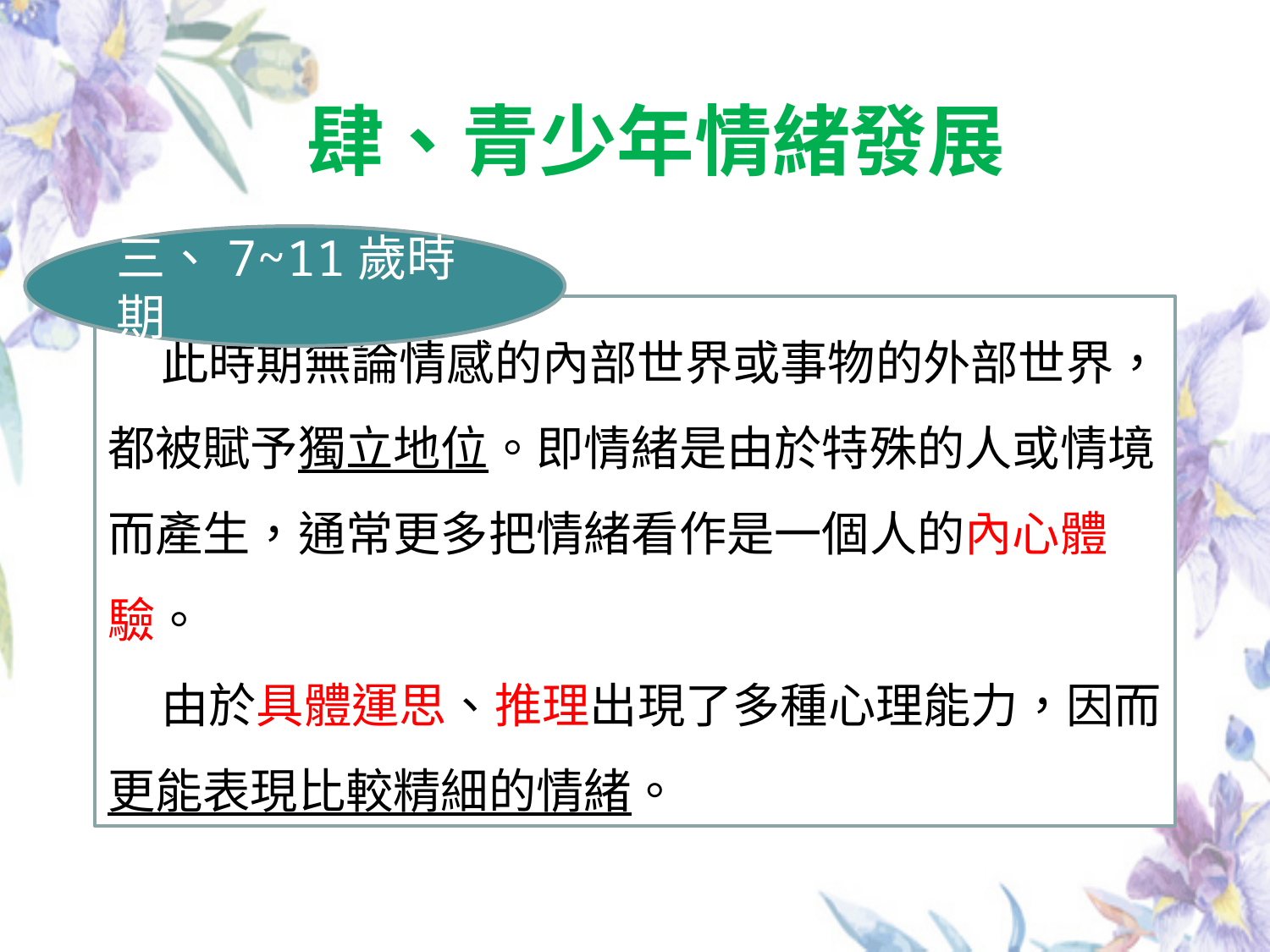

肆、青少年情緒發展
三、7~11歲時期
    此時期無論情感的內部世界或事物的外部世界，都被賦予獨立地位。即情緒是由於特殊的人或情境而產生，通常更多把情緒看作是一個人的內心體驗。
    由於具體運思、推理出現了多種心理能力，因而更能表現比較精細的情緒。